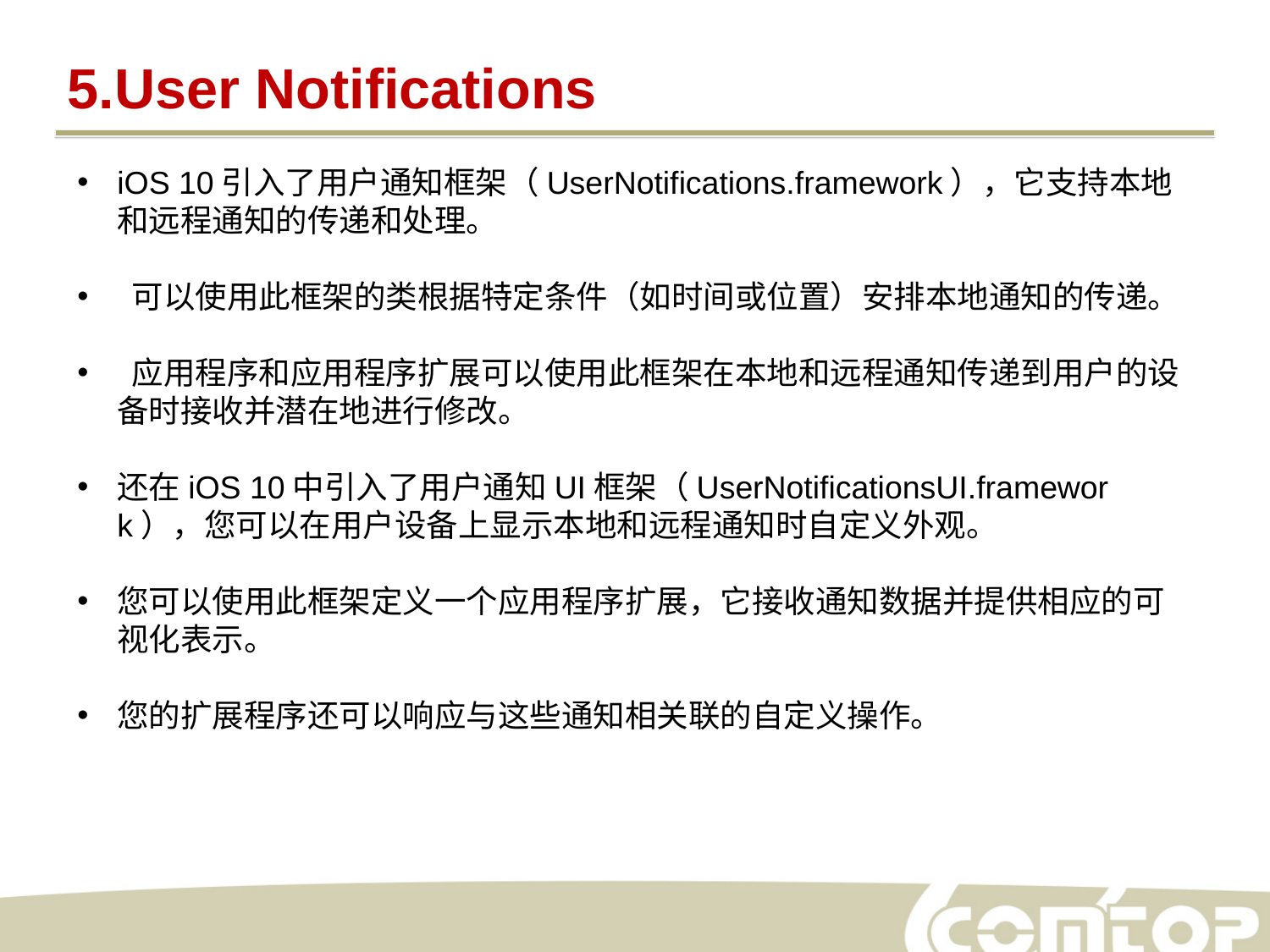

5.User Notifications

iOS 10引入了用户通知框架（UserNotifications.framework），它支持本地和远程通知的传递和处理。

 可以使用此框架的类根据特定条件（如时间或位置）安排本地通知的传递。

 应用程序和应用程序扩展可以使用此框架在本地和远程通知传递到用户的设备时接收并潜在地进行修改。

还在iOS 10中引入了用户通知UI框架（UserNotificationsUI.framework），您可以在用户设备上显示本地和远程通知时自定义外观。

您可以使用此框架定义一个应用程序扩展，它接收通知数据并提供相应的可视化表示。

您的扩展程序还可以响应与这些通知相关联的自定义操作。